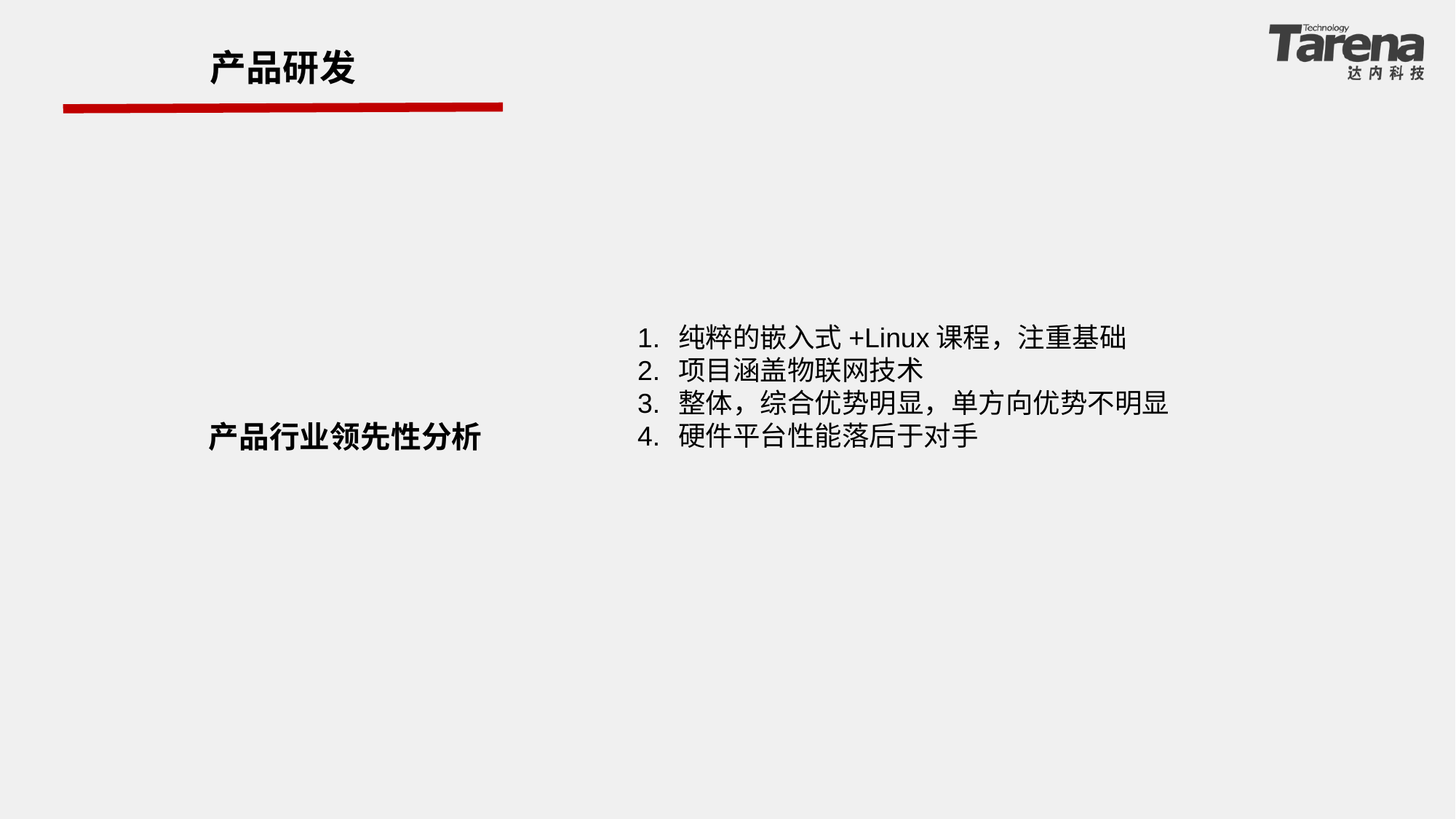

产品研发
纯粹的嵌入式+Linux课程，注重基础
项目涵盖物联网技术
整体，综合优势明显，单方向优势不明显
硬件平台性能落后于对手
产品行业领先性分析